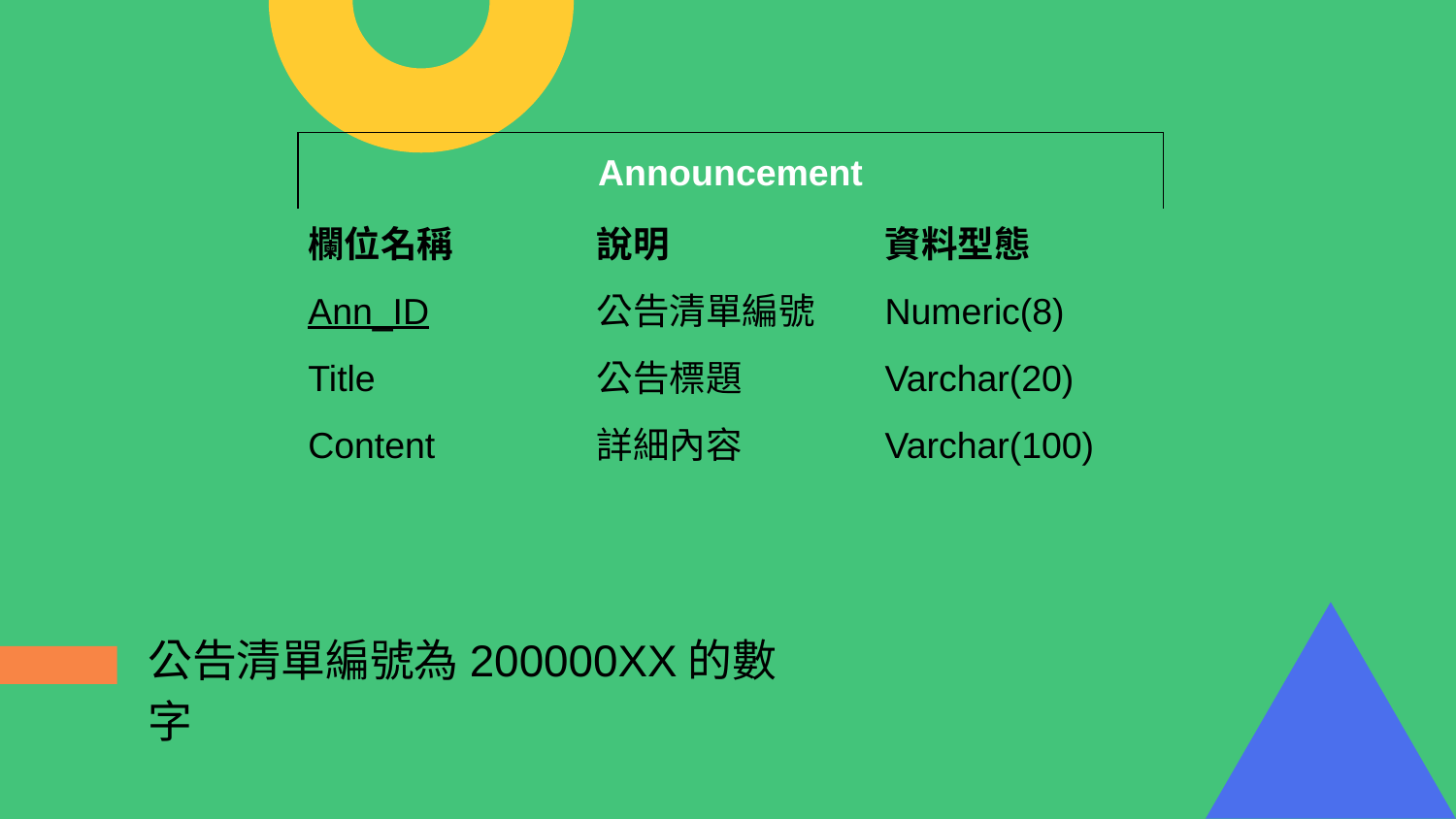

| Announcement |  |  |
| --- | --- | --- |
| 欄位名稱 | 說明 | 資料型態 |
| Ann\_ID | 公告清單編號 | Numeric(8) |
| Title | 公告標題 | Varchar(20) |
| Content | 詳細內容 | Varchar(100) |
公告清單編號為200000XX的數字